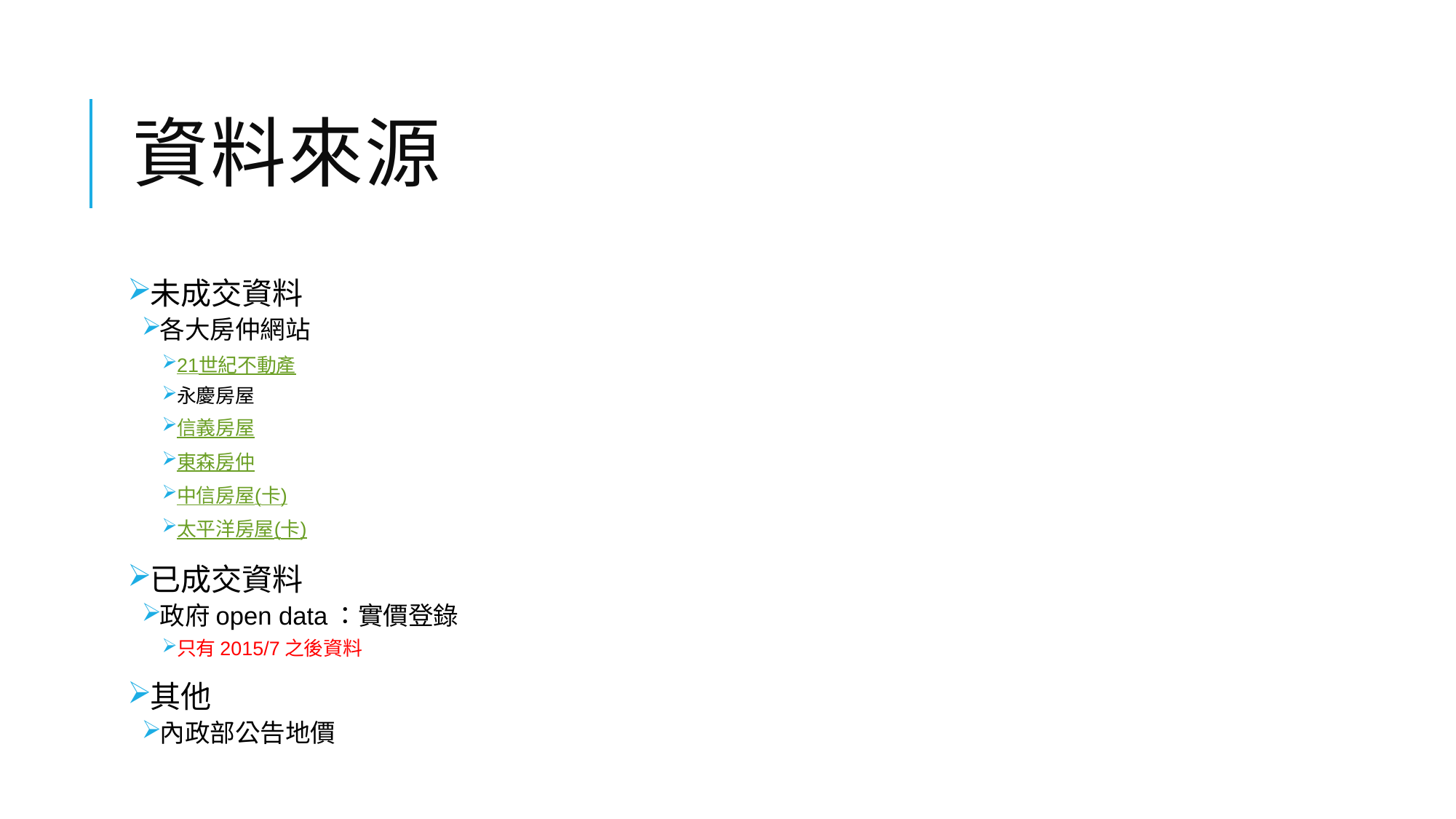

# 資料來源
未成交資料
各大房仲網站
21世紀不動產
永慶房屋
信義房屋
東森房仲
中信房屋(卡)
太平洋房屋(卡)
已成交資料
政府open data：實價登錄
只有2015/7之後資料
其他
內政部公告地價